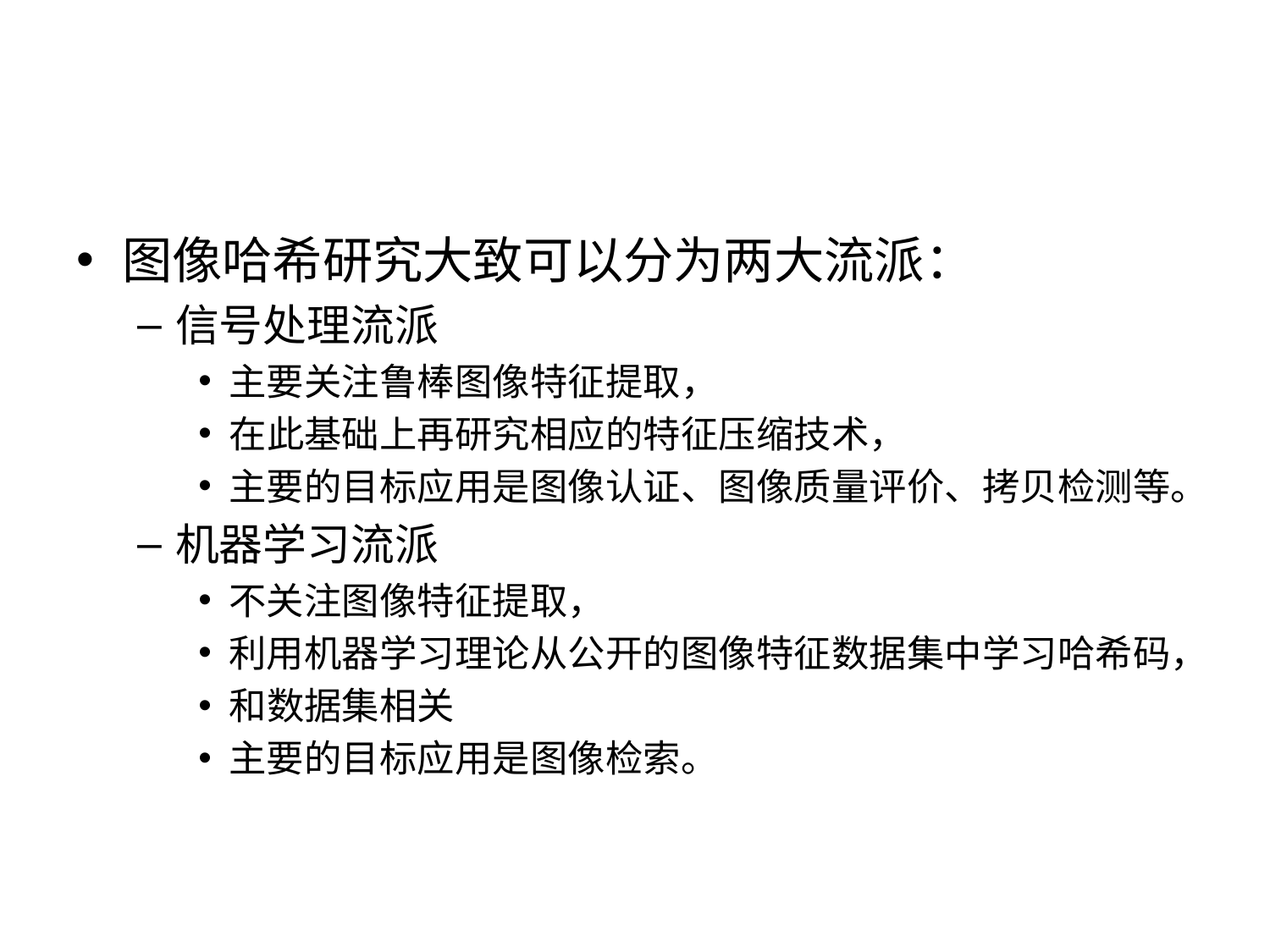

#
图像哈希研究大致可以分为两大流派：
信号处理流派
主要关注鲁棒图像特征提取，
在此基础上再研究相应的特征压缩技术，
主要的目标应用是图像认证、图像质量评价、拷贝检测等。
机器学习流派
不关注图像特征提取，
利用机器学习理论从公开的图像特征数据集中学习哈希码，
和数据集相关
主要的目标应用是图像检索。